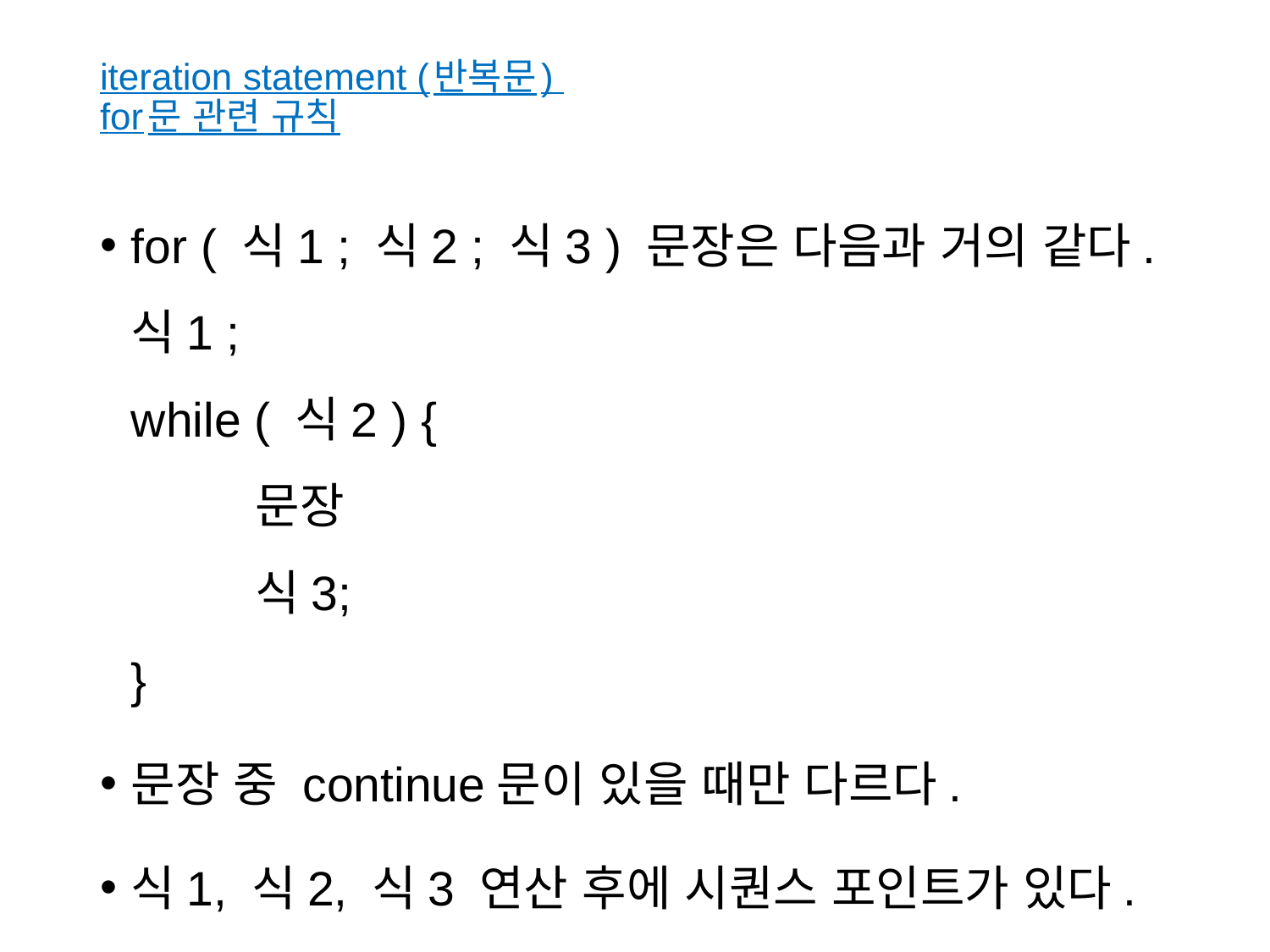

# iteration statement (반복문) for문 관련 규칙
for ( 식1 ; 식2 ; 식3 ) 문장은 다음과 거의 같다.
식1 ;
while ( 식2 ) {
	문장
	식3;
}
문장 중 continue문이 있을 때만 다르다.
식1, 식2, 식3 연산 후에 시퀀스 포인트가 있다.